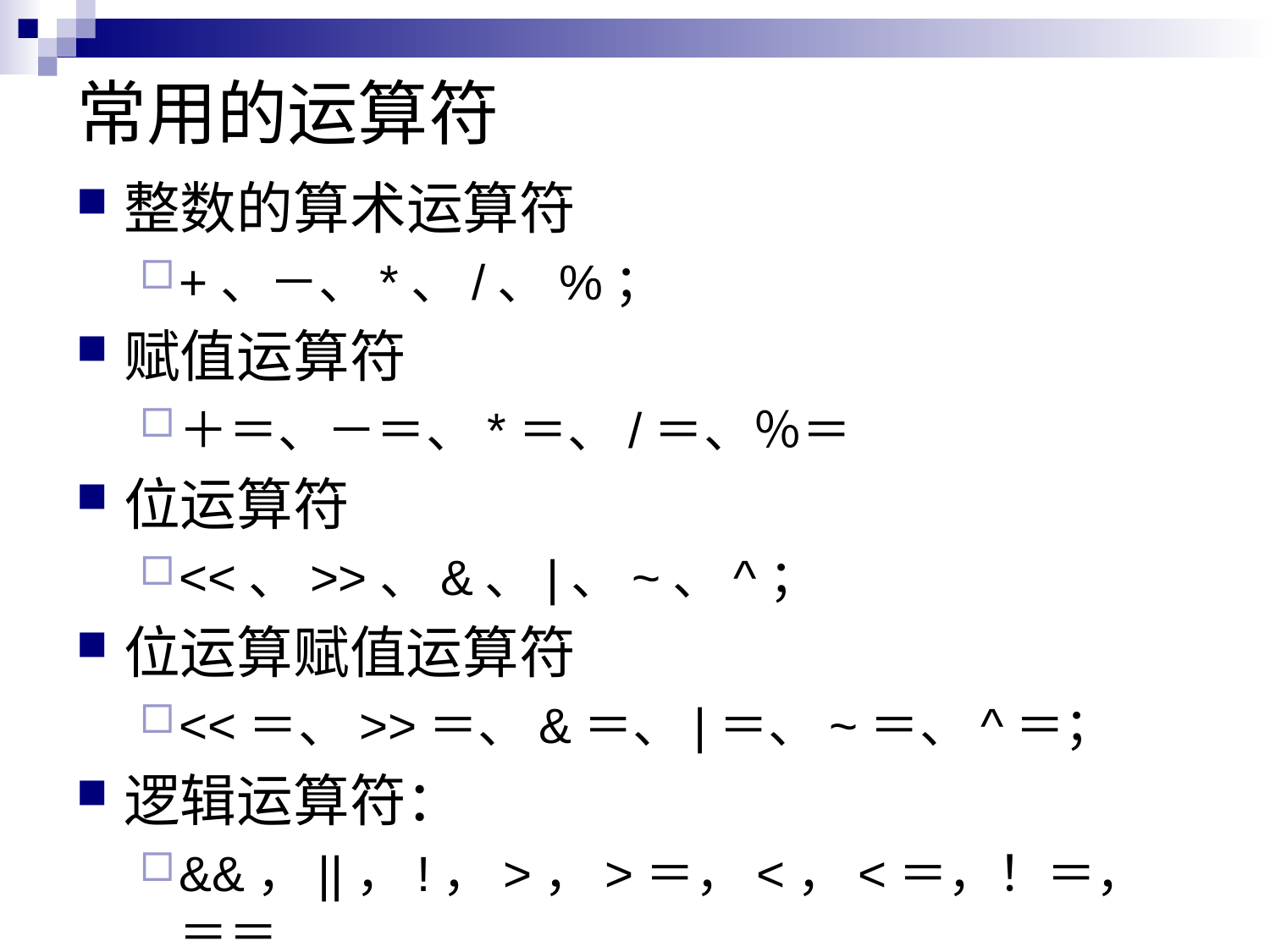

# 常用的运算符
整数的算术运算符
+、－、*、/、%；
赋值运算符
＋＝、－＝、*＝、/＝、％＝
位运算符
<<、>>、&、|、~、^；
位运算赋值运算符
<<＝、>>＝、&＝、|＝、~＝、^＝；
逻辑运算符：
&&，||，!，>，>＝，<，<＝，！＝，＝＝